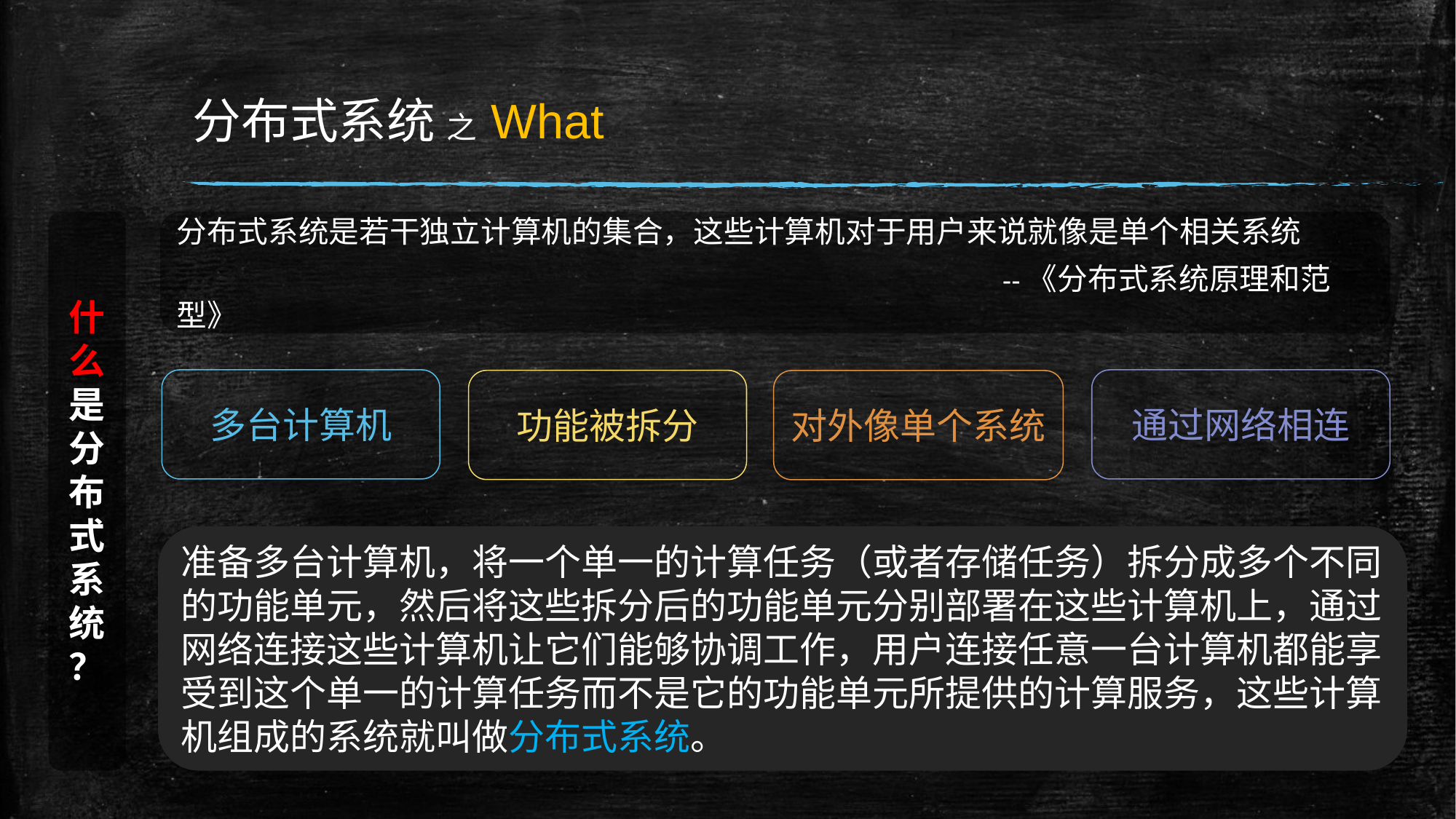

# 分布式系统 之 What
什么是分布式系统
？
分布式系统是若干独立计算机的集合，这些计算机对于用户来说就像是单个相关系统

							        --《分布式系统原理和范型》
多台计算机
通过网络相连
功能被拆分
对外像单个系统
准备多台计算机，将一个单一的计算任务（或者存储任务）拆分成多个不同的功能单元，然后将这些拆分后的功能单元分别部署在这些计算机上，通过网络连接这些计算机让它们能够协调工作，用户连接任意一台计算机都能享受到这个单一的计算任务而不是它的功能单元所提供的计算服务，这些计算机组成的系统就叫做分布式系统。